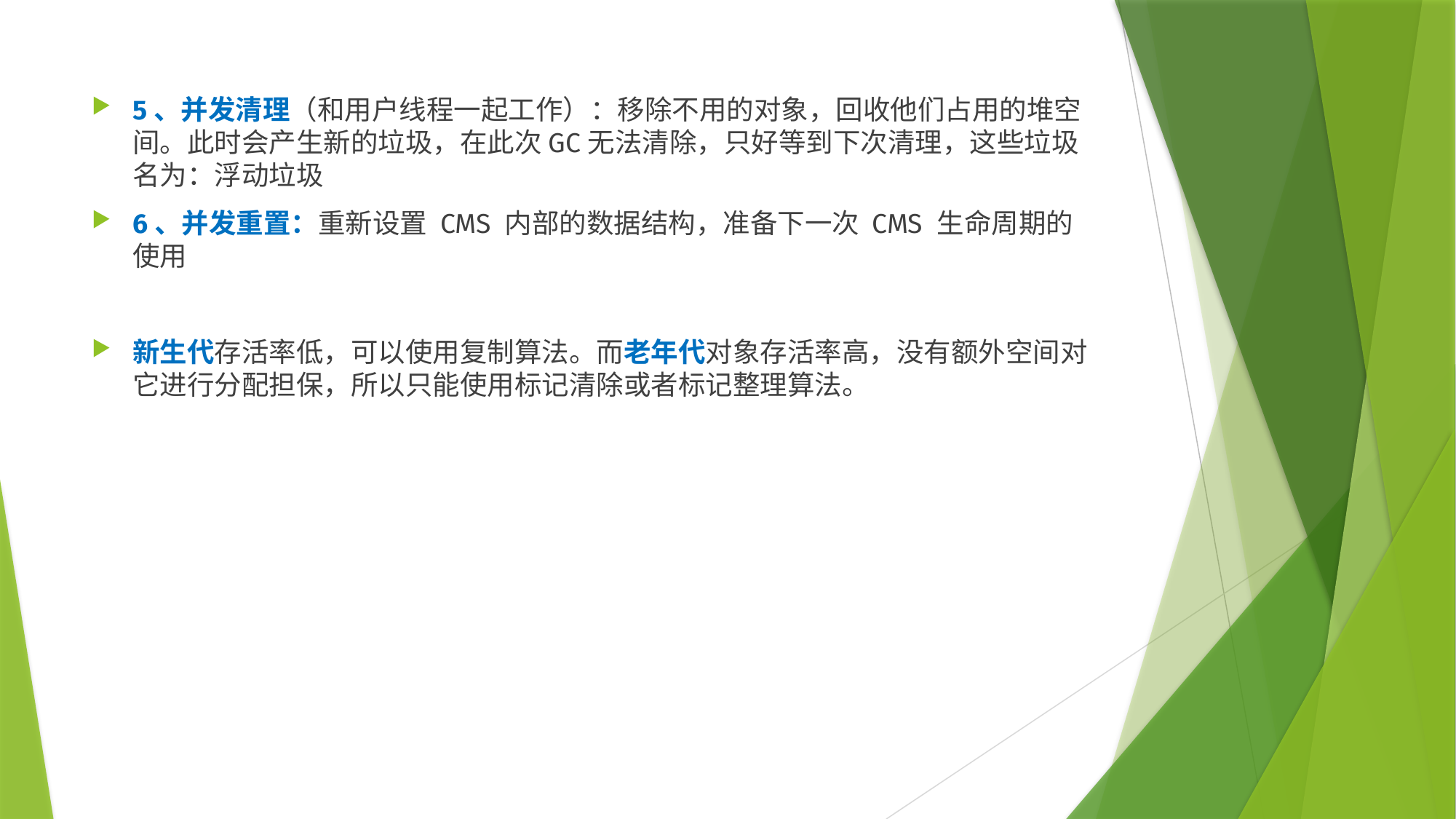

5、并发清理（和用户线程一起工作）：移除不用的对象，回收他们占用的堆空间。此时会产生新的垃圾，在此次GC无法清除，只好等到下次清理，这些垃圾名为：浮动垃圾
6、并发重置：重新设置 CMS 内部的数据结构，准备下一次 CMS 生命周期的使用

新生代存活率低，可以使用复制算法。而老年代对象存活率高，没有额外空间对它进行分配担保，所以只能使用标记清除或者标记整理算法。